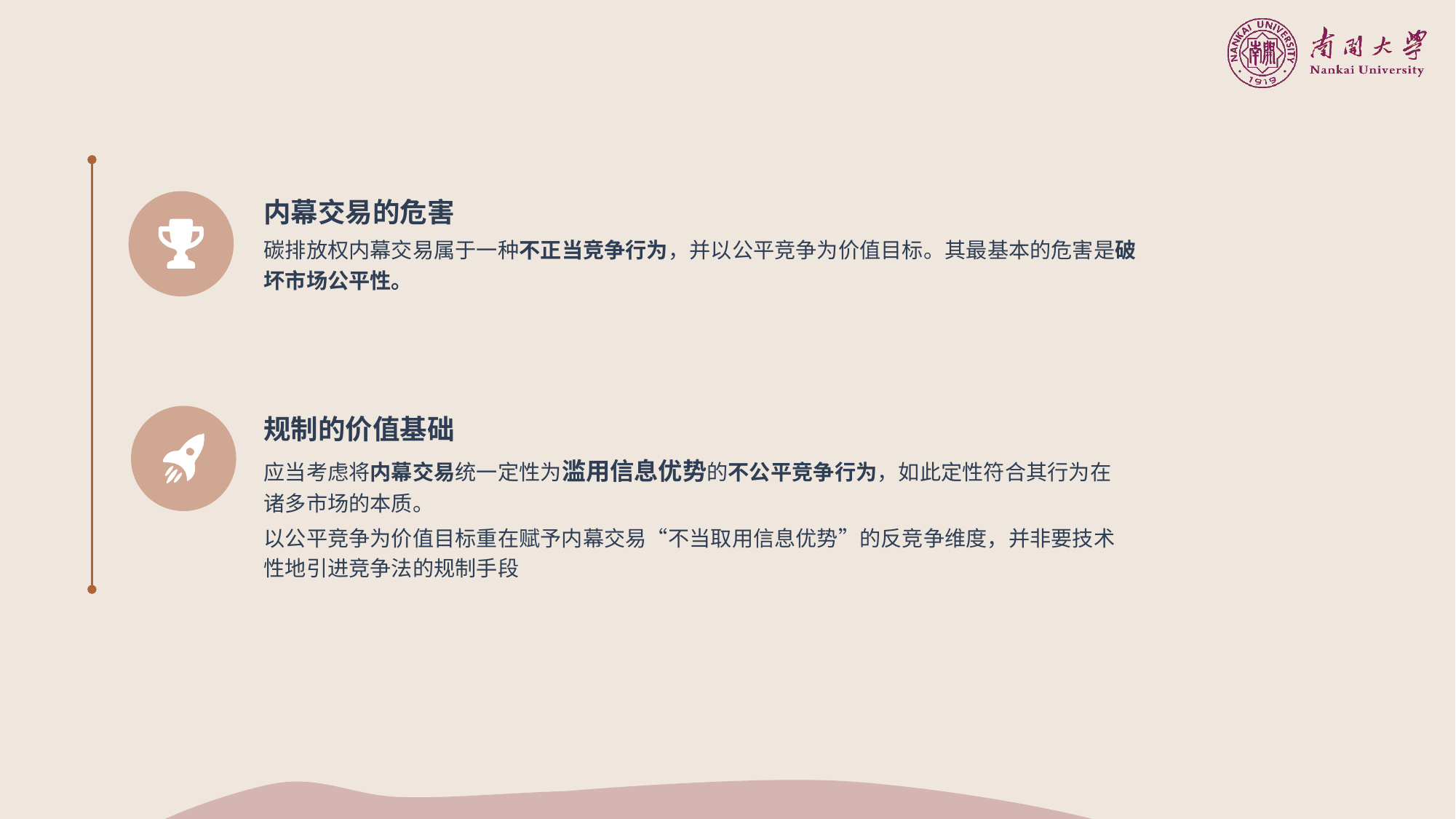

内幕交易的危害
碳排放权内幕交易属于一种不正当竞争行为，并以公平竞争为价值目标。其最基本的危害是破坏市场公平性。

规制的价值基础
应当考虑将内幕交易统一定性为滥用信息优势的不公平竞争行为，如此定性符合其行为在诸多市场的本质。
以公平竞争为价值目标重在赋予内幕交易“不当取用信息优势”的反竞争维度，并非要技术性地引进竞争法的规制手段